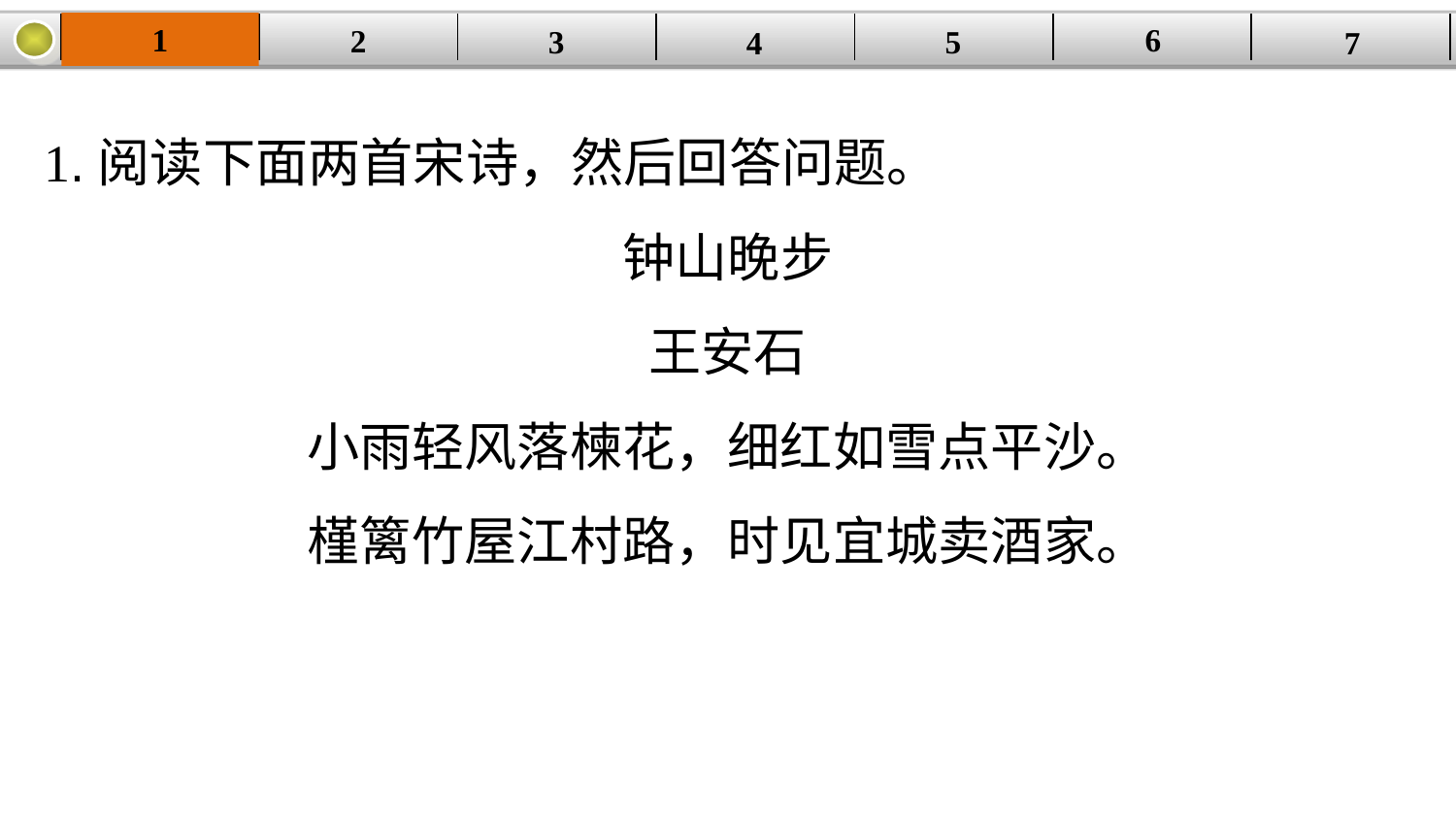

1
6
2
|  |  |  |  |  |  |  |
| --- | --- | --- | --- | --- | --- | --- |
3
5
7
4

1.阅读下面两首宋诗，然后回答问题。
钟山晚步
王安石
小雨轻风落楝花，细红如雪点平沙。
槿篱竹屋江村路，时见宜城卖酒家。